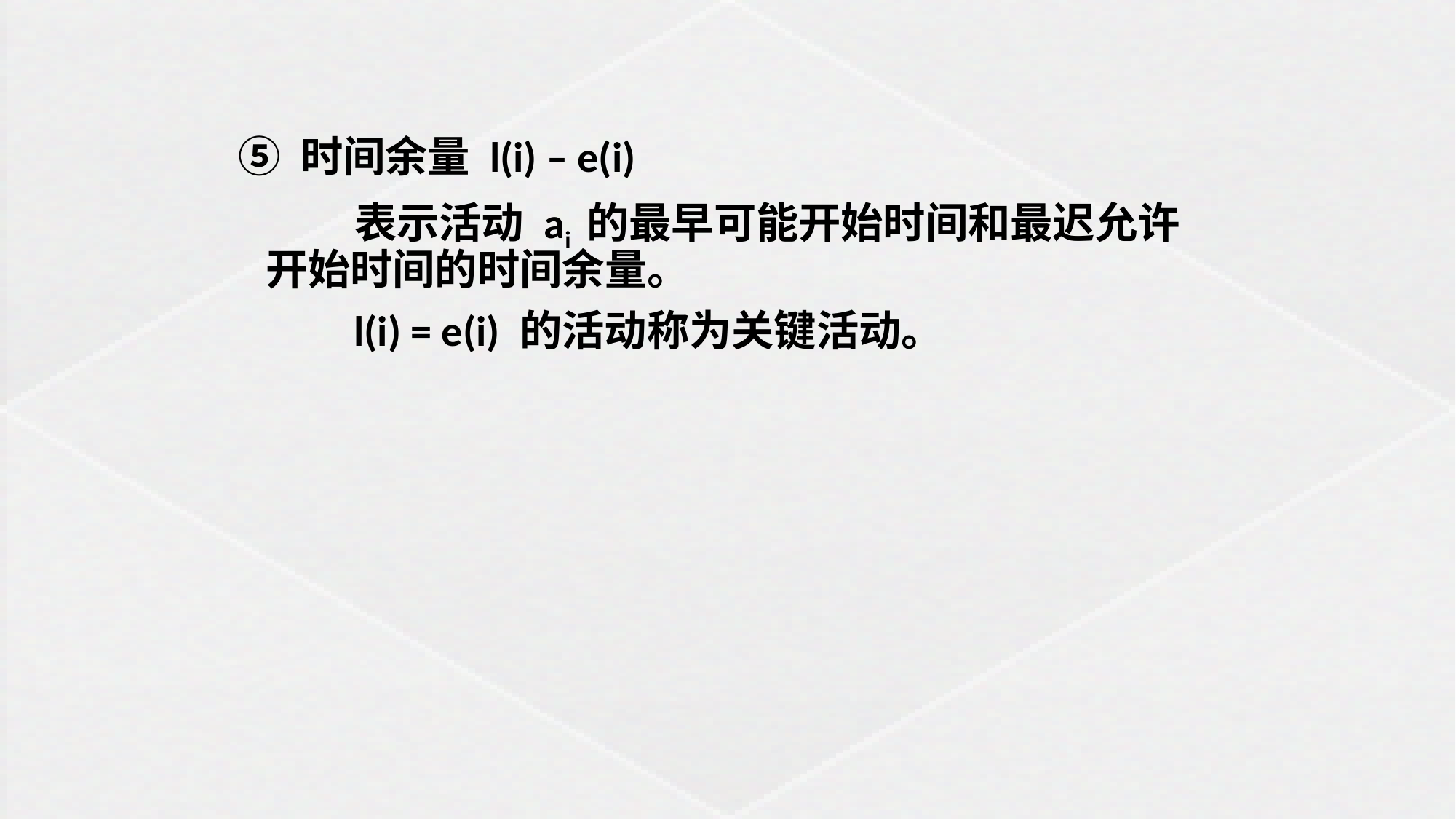

⑤ 时间余量 l(i) – e(i)
           表示活动 ai 的最早可能开始时间和最迟允许开始时间的时间余量。
            l(i) = e(i) 的活动称为关键活动。